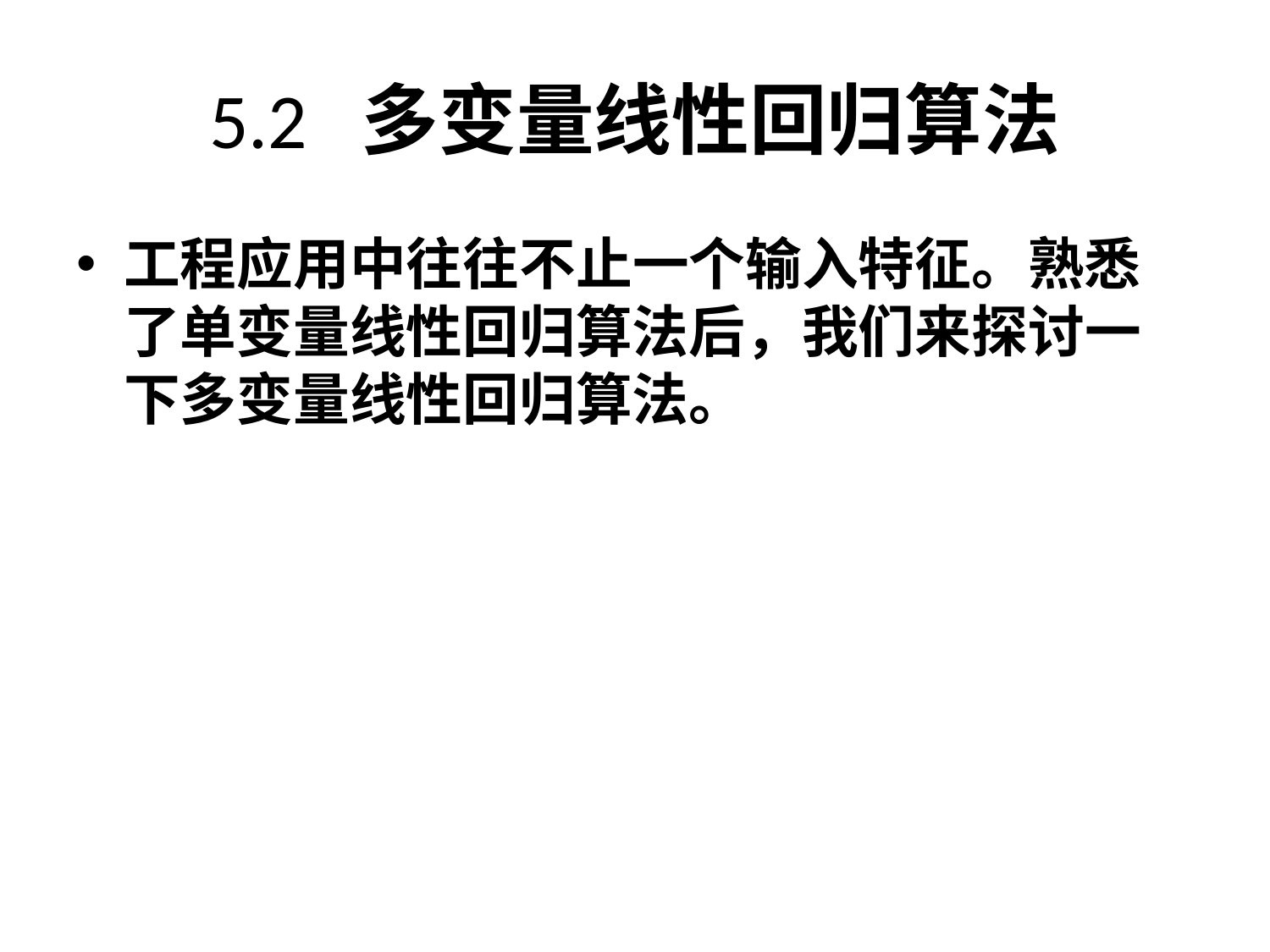

# 5.2  多变量线性回归算法
工程应用中往往不止一个输入特征。熟悉了单变量线性回归算法后，我们来探讨一下多变量线性回归算法。